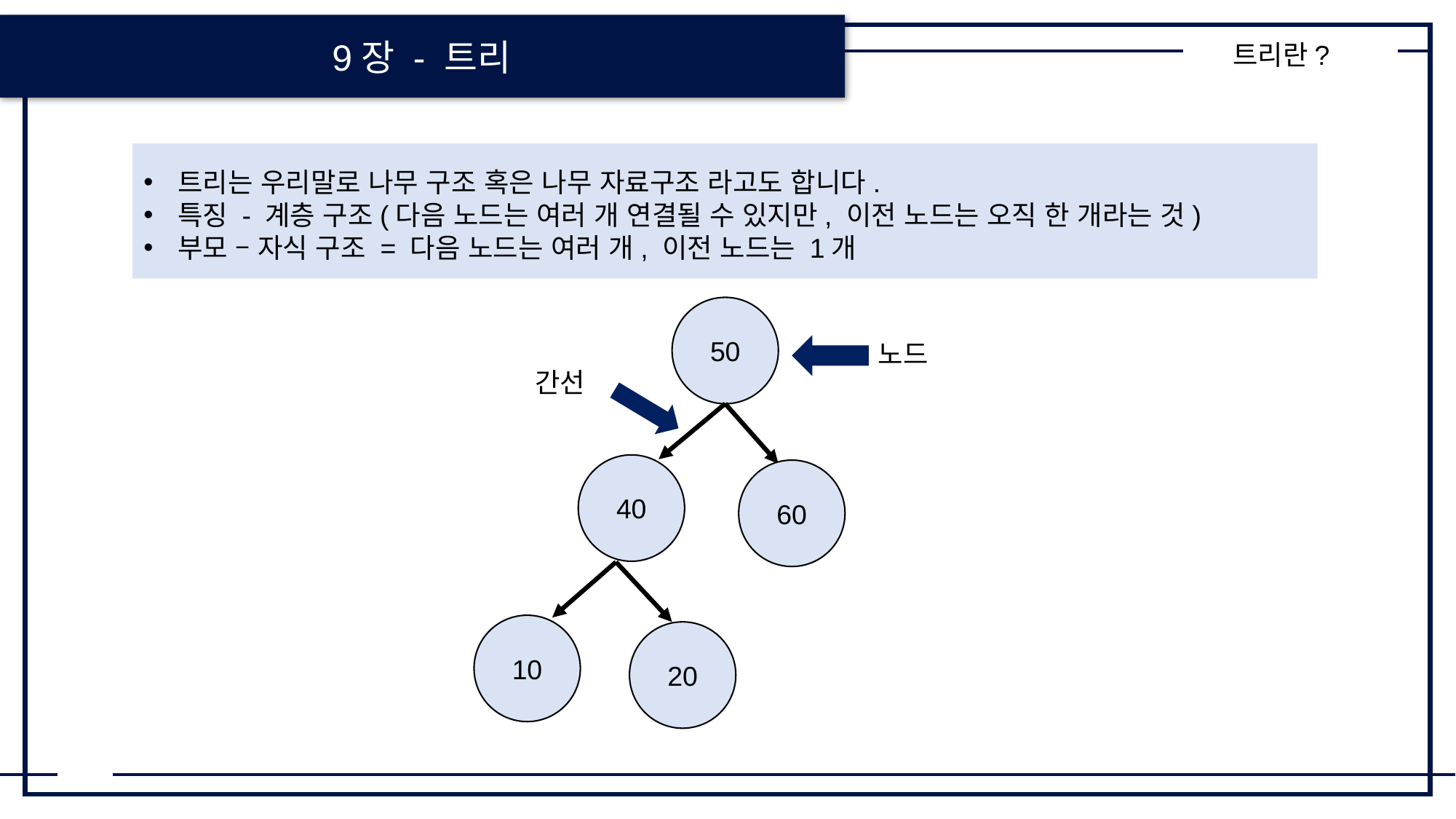

9장 - 트리

트리란?
트리는 우리말로 나무 구조 혹은 나무 자료구조 라고도 합니다.
특징 - 계층 구조(다음 노드는 여러 개 연결될 수 있지만, 이전 노드는 오직 한 개라는 것)
부모 – 자식 구조 = 다음 노드는 여러 개, 이전 노드는 1개
50
40
60
10
20

노드
간선